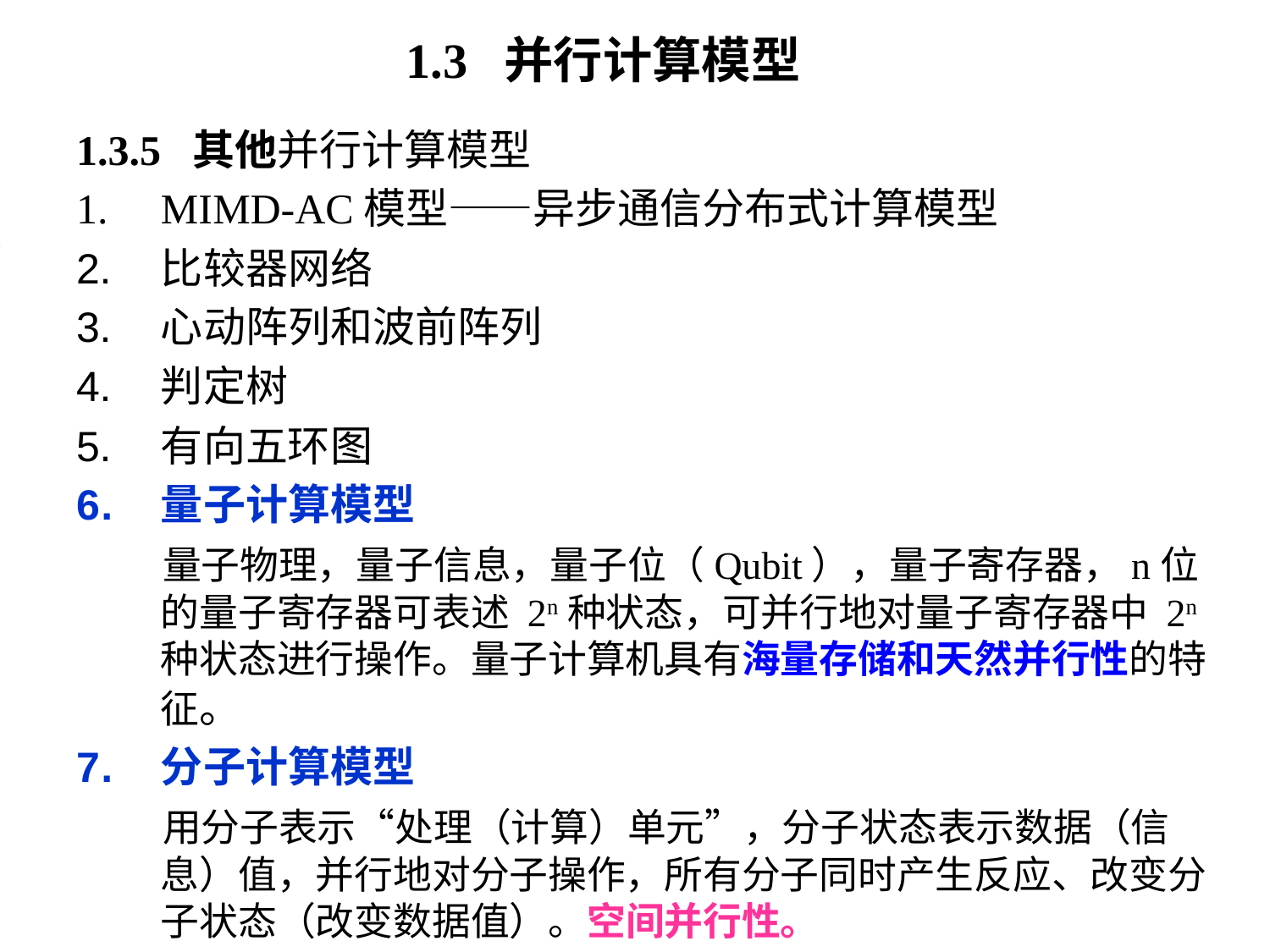

# 1.3  并行计算模型
1.3.5  其他并行计算模型
MIMD-AC模型——异步通信分布式计算模型
比较器网络
心动阵列和波前阵列
判定树
有向五环图
量子计算模型
        量子物理，量子信息，量子位（Qubit），量子寄存器，n位的量子寄存器可表述 2n种状态，可并行地对量子寄存器中 2n种状态进行操作。量子计算机具有海量存储和天然并行性的特征。
分子计算模型
        用分子表示“处理（计算）单元”，分子状态表示数据（信息）值，并行地对分子操作，所有分子同时产生反应、改变分子状态（改变数据值）。空间并行性。